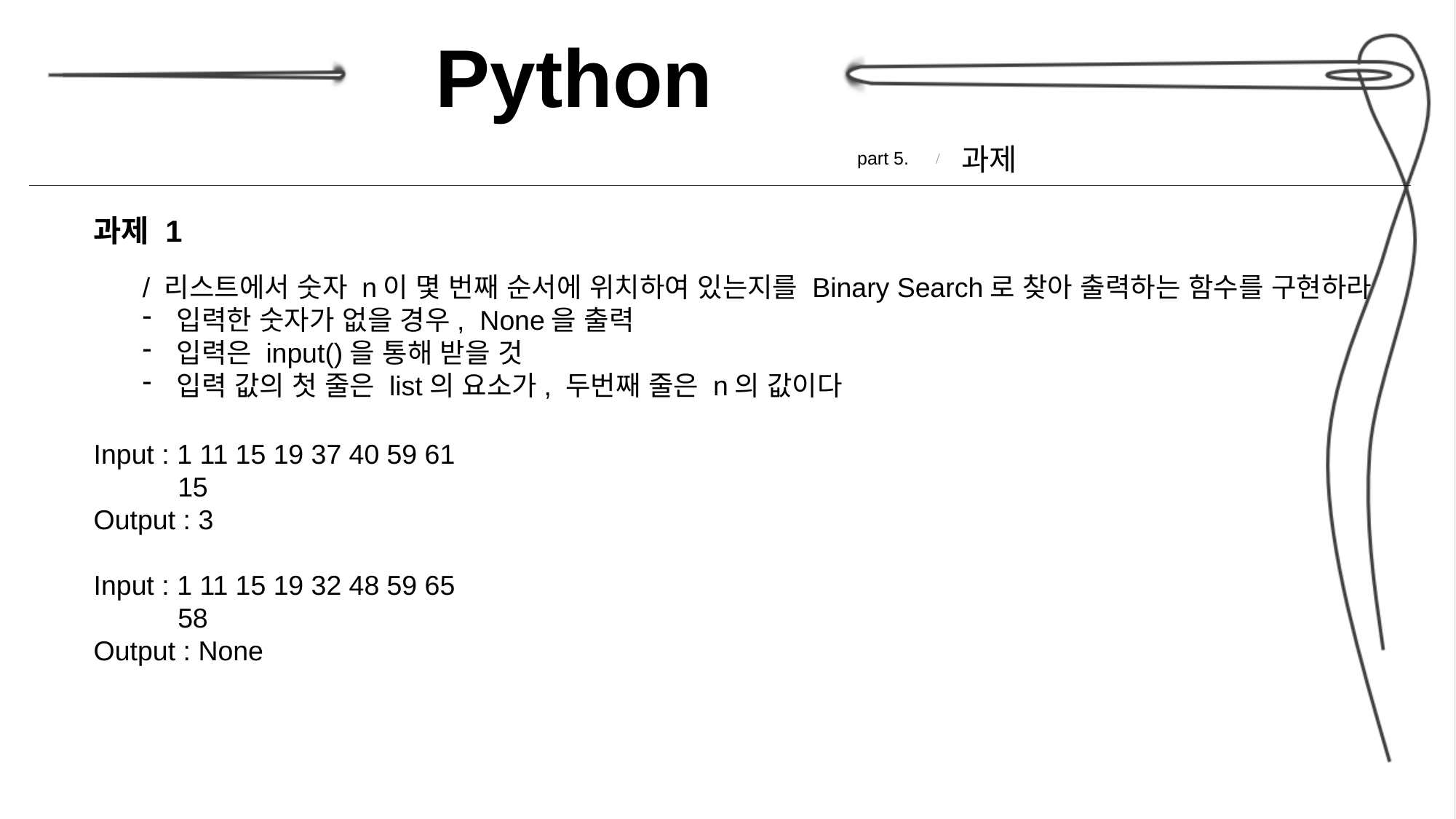

Python
과제
part 5.
과제 1
/ 리스트에서 숫자 n이 몇 번째 순서에 위치하여 있는지를 Binary Search로 찾아 출력하는 함수를 구현하라
입력한 숫자가 없을 경우,  None을 출력
입력은 input()을 통해 받을 것
입력 값의 첫 줄은 list의 요소가, 두번째 줄은 n의 값이다
Input : 1 11 15 19 37 40 59 61
           15
Output : 3

Input : 1 11 15 19 32 48 59 65
           58
Output : None